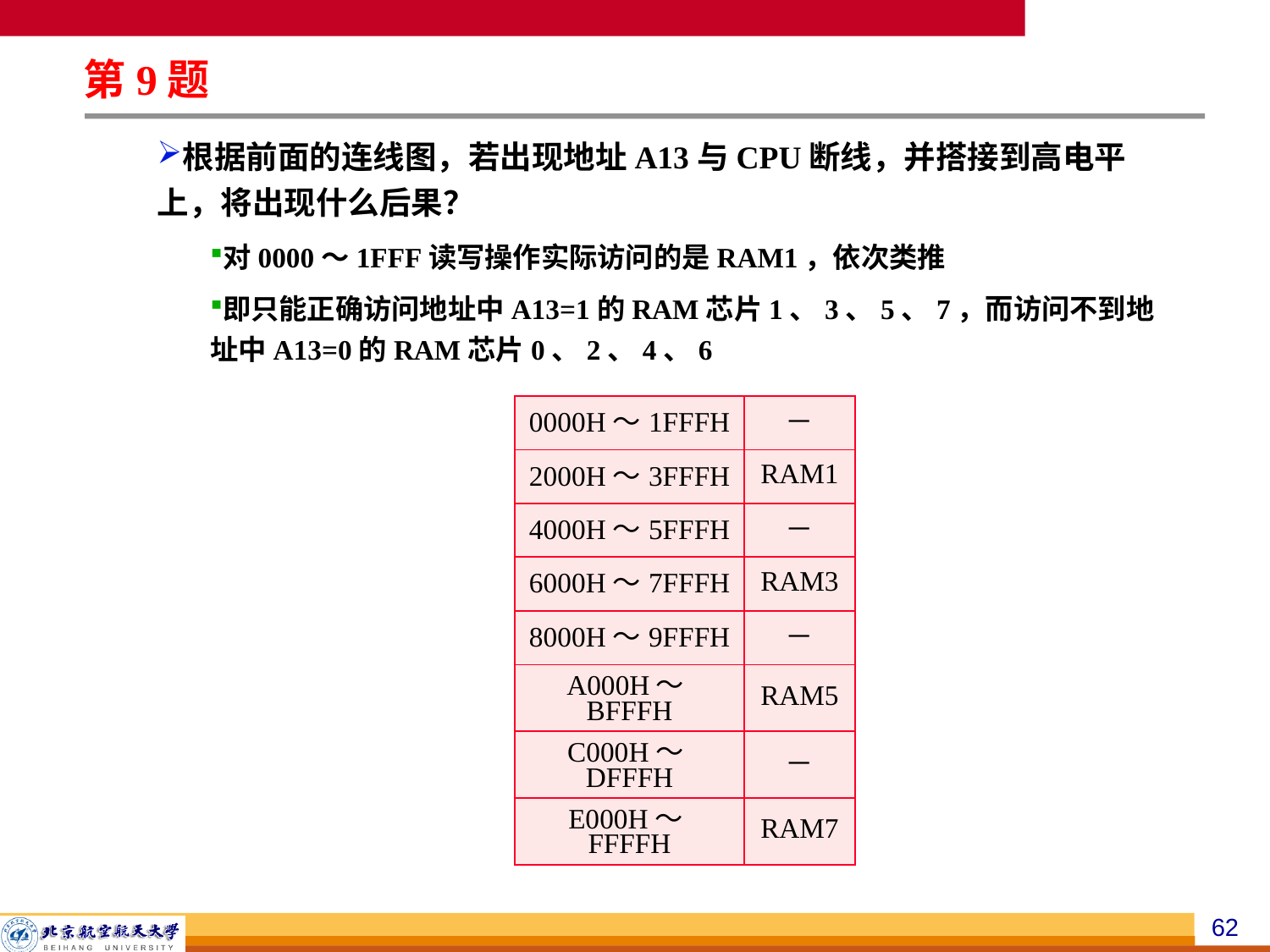

第9题
根据前面的连线图，若出现地址A13与CPU断线，并搭接到高电平上，将出现什么后果？
对0000～1FFF读写操作实际访问的是RAM1，依次类推
即只能正确访问地址中A13=1的RAM芯片1、3、5、7，而访问不到地址中A13=0的RAM芯片0、2、4、6
| 0000H～1FFFH | － |
| --- | --- |
| 2000H～3FFFH | RAM1 |
| 4000H～5FFFH | － |
| 6000H～7FFFH | RAM3 |
| 8000H～9FFFH | － |
| A000H～BFFFH | RAM5 |
| C000H～DFFFH | － |
| E000H～FFFFH | RAM7 |